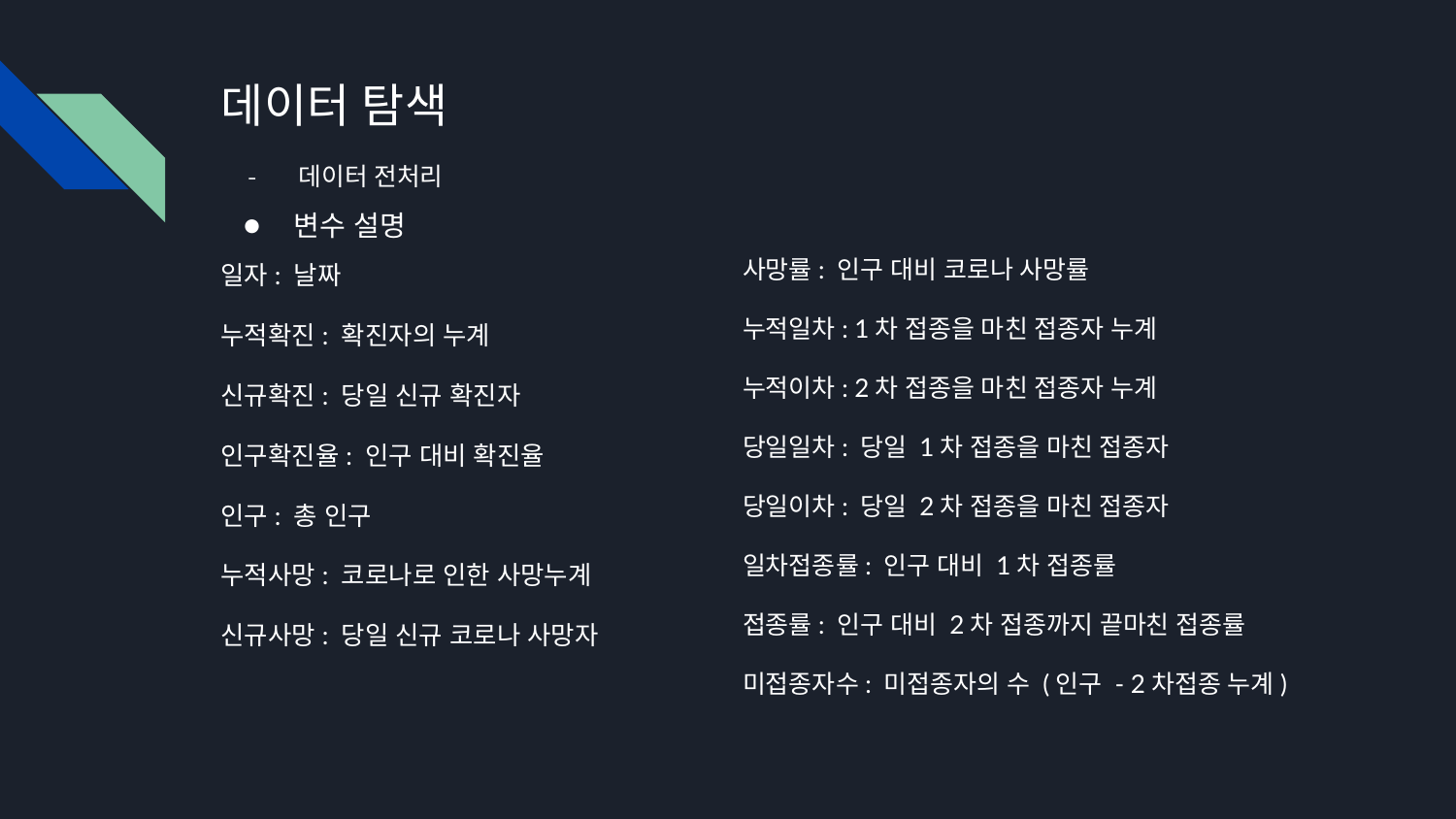

# 데이터 탐색

데이터 전처리
변수 설명
사망률: 인구 대비 코로나 사망률
누적일차: 1차 접종을 마친 접종자 누계
누적이차: 2차 접종을 마친 접종자 누계
당일일차: 당일 1차 접종을 마친 접종자
당일이차: 당일 2차 접종을 마친 접종자
일차접종률: 인구 대비 1차 접종률
접종률: 인구 대비 2차 접종까지 끝마친 접종률
미접종자수: 미접종자의 수 (인구 - 2차접종 누계)

일자: 날짜
누적확진: 확진자의 누계
신규확진: 당일 신규 확진자
인구확진율: 인구 대비 확진율
인구: 총 인구
누적사망: 코로나로 인한 사망누계
신규사망: 당일 신규 코로나 사망자